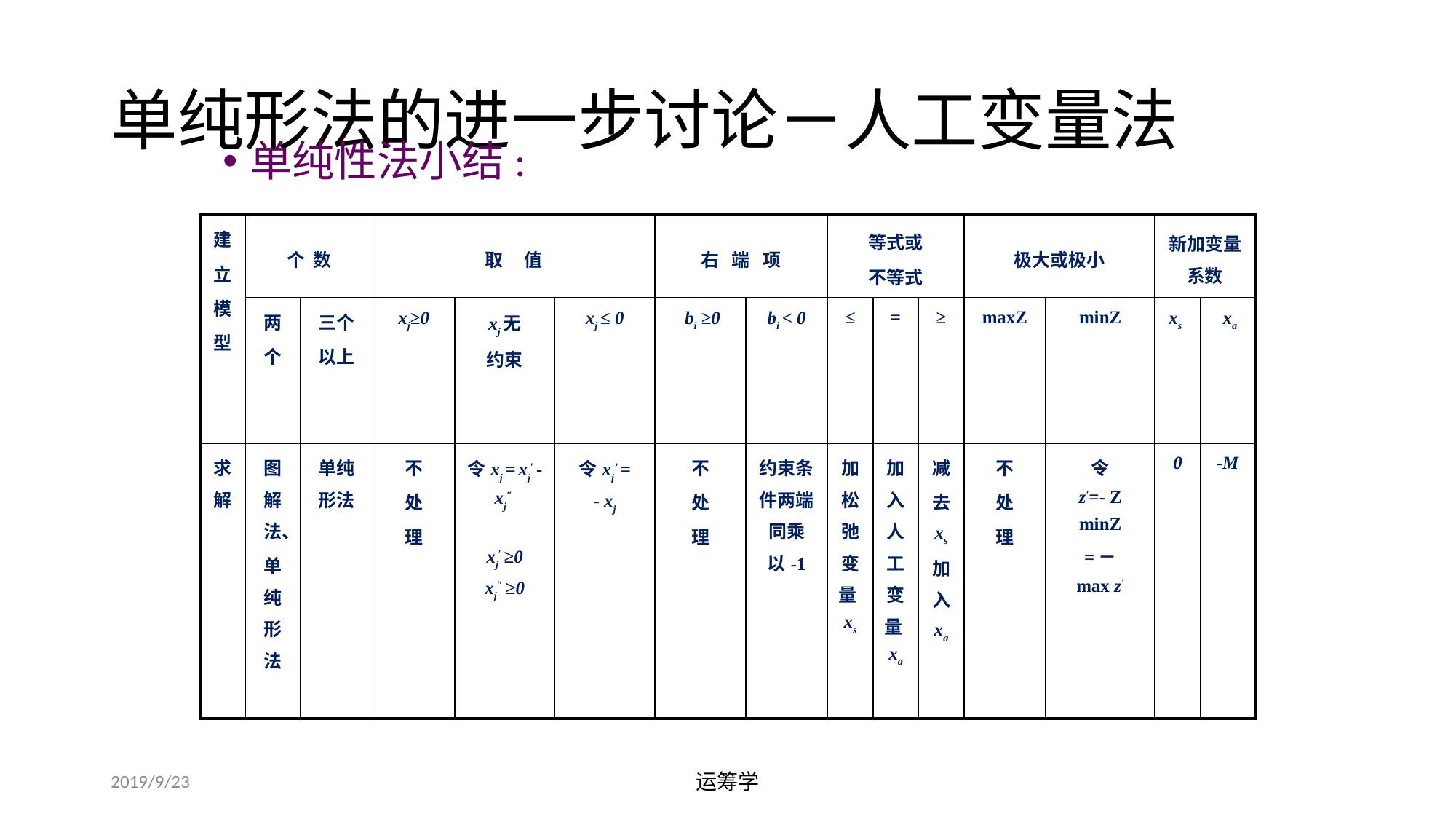

# 单纯形法的进一步讨论－人工变量法
单纯性法小结:
| 建 立 模 型 | 个 数 |  | 取 值 |  |  | 右 端 项 |  | 等式或 不等式 |  |  | 极大或极小 |  | 新加变量系数 |  |
| --- | --- | --- | --- | --- | --- | --- | --- | --- | --- | --- | --- | --- | --- | --- |
|  | 两 个 | 三个 以上 | xj≥0 | xj无 约束 | xj ≤ 0 | bi ≥0 | bi < 0 | ≤ | = | ≥ | maxZ | minZ | xs | xa |
| 求解 | 图解法、 单纯形法 | 单纯形法 | 不 处 理 | 令xj = xj′ - xj″ xj′ ≥0 xj″ ≥0 | 令 xj’ = - xj | 不 处 理 | 约束条件两端同乘以-1 | 加松弛变量xs | 加入人工变量xa | 减 去 xs 加入 xa | 不 处 理 | 令 z′=- Z minZ =－ max z′ | 0 | -M |
2019/9/23
运筹学